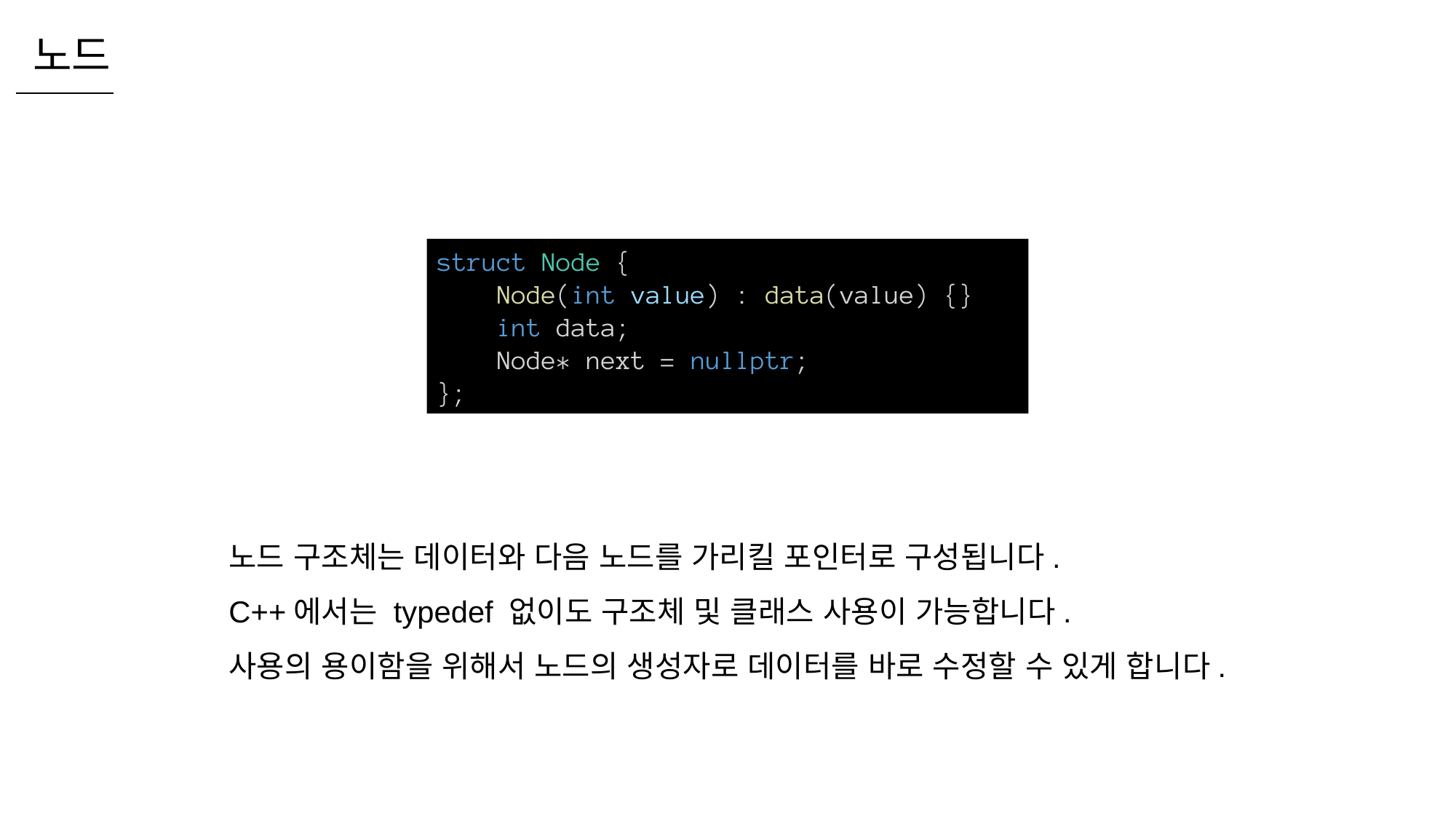

노드
struct Node {
    Node(int value) : data(value) {}
    int data;
    Node* next = nullptr;
};
노드 구조체는 데이터와 다음 노드를 가리킬 포인터로 구성됩니다.
C++에서는 typedef 없이도 구조체 및 클래스 사용이 가능합니다.
사용의 용이함을 위해서 노드의 생성자로 데이터를 바로 수정할 수 있게 합니다.